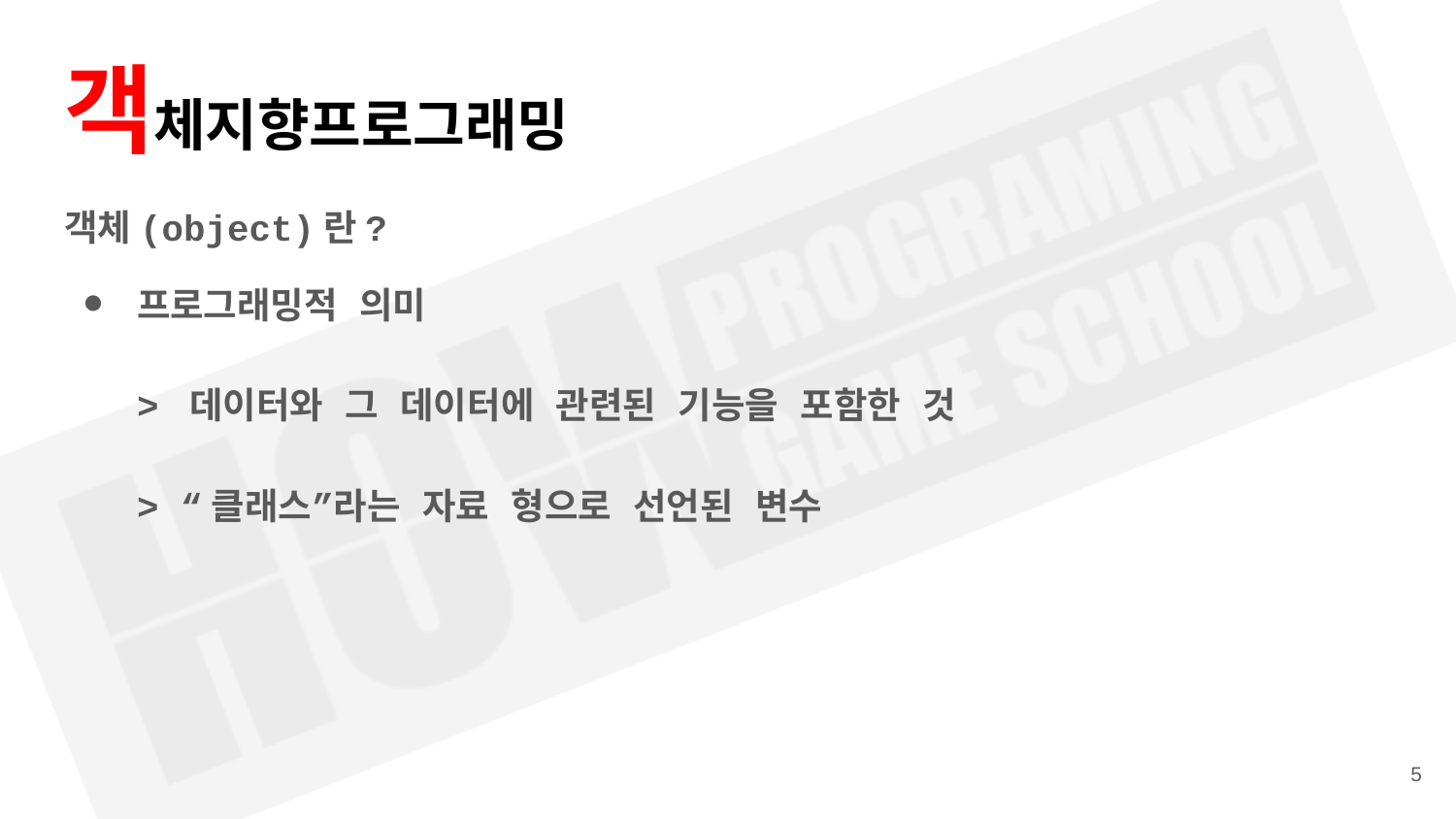

# 객체지향프로그래밍
객체(object)란?
프로그래밍적 의미
> 데이터와 그 데이터에 관련된 기능을 포함한 것
> “클래스”라는 자료 형으로 선언된 변수
5